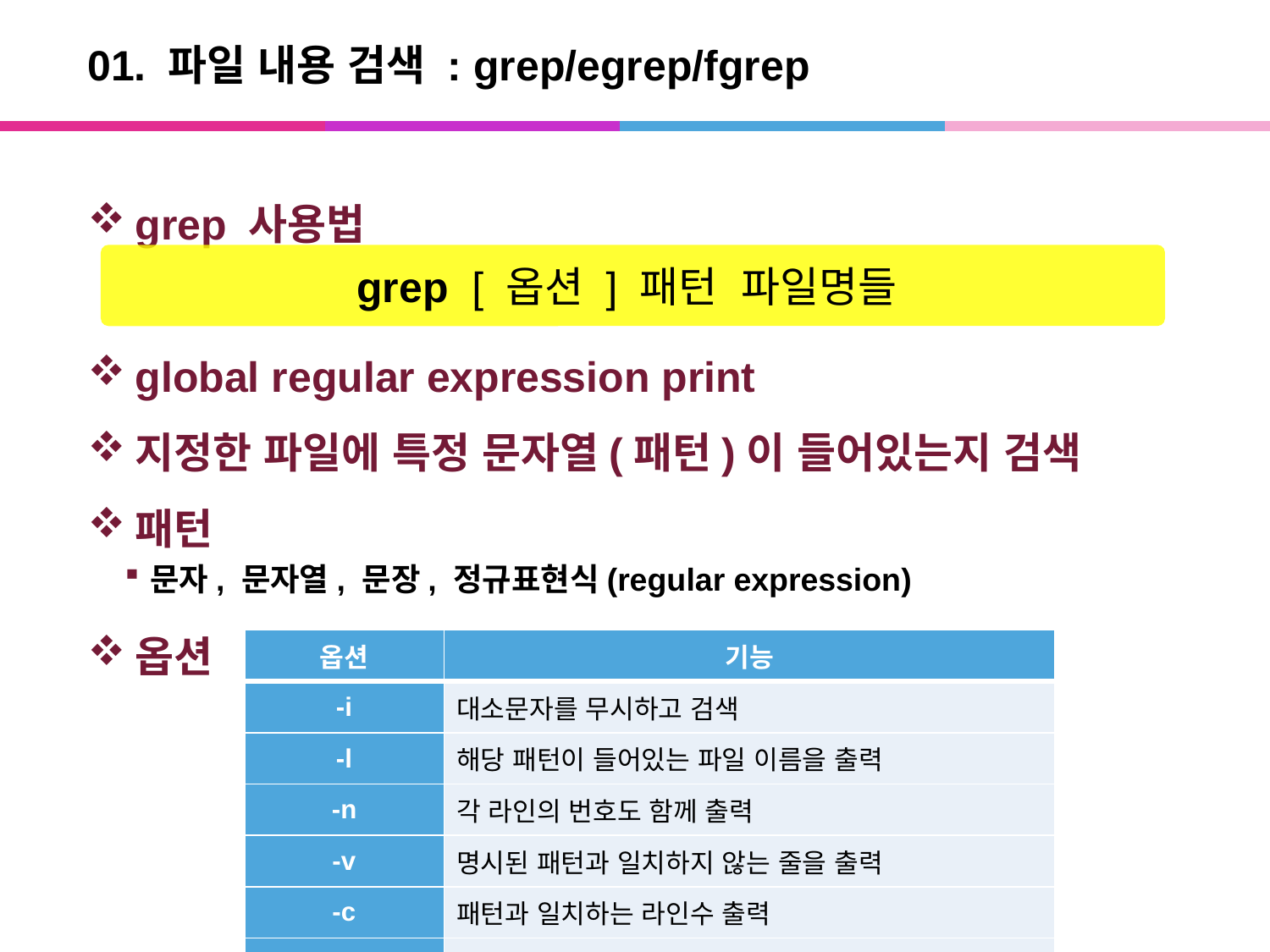

# 01. 파일 내용 검색 : grep/egrep/fgrep
grep 사용법

global regular expression print
지정한 파일에 특정 문자열(패턴)이 들어있는지 검색
패턴
문자, 문자열, 문장, 정규표현식(regular expression)
옵션

grep  [ 옵션 ] 패턴  파일명들
| 옵션 | 기능 |
| --- | --- |
| -i | 대소문자를 무시하고 검색 |
| -l | 해당 패턴이 들어있는 파일 이름을 출력 |
| -n | 각 라인의 번호도 함께 출력 |
| -v | 명시된 패턴과 일치하지 않는 줄을 출력 |
| -c | 패턴과 일치하는 라인수 출력 |
| -w | 패턴이 하나의 단어로 된 것만 검색 |